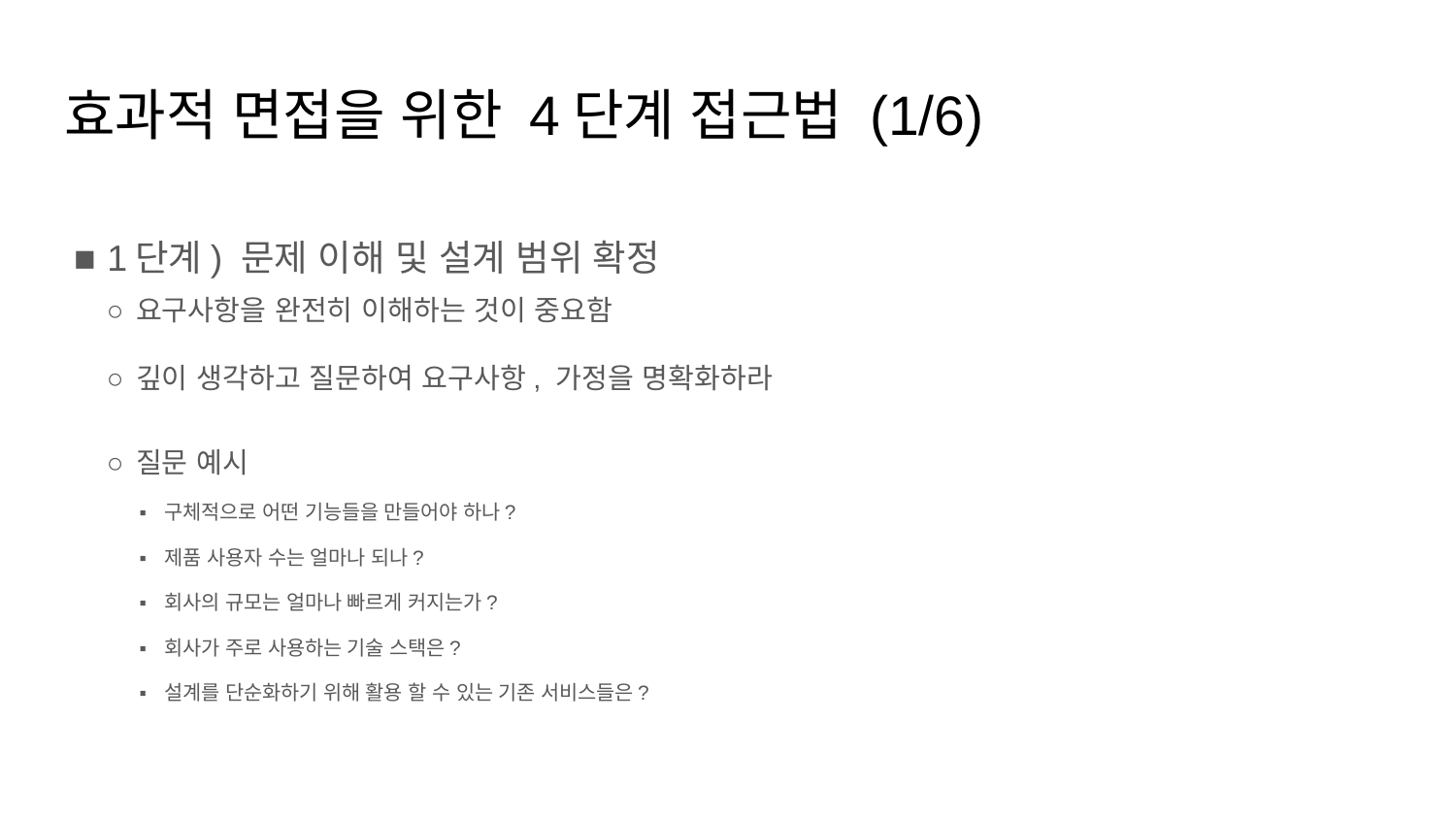

# 효과적 면접을 위한 4단계 접근법 (1/6)
1단계) 문제 이해 및 설계 범위 확정
요구사항을 완전히 이해하는 것이 중요함
깊이 생각하고 질문하여 요구사항, 가정을 명확화하라
질문 예시
구체적으로 어떤 기능들을 만들어야 하나?
제품 사용자 수는 얼마나 되나?
회사의 규모는 얼마나 빠르게 커지는가?
회사가 주로 사용하는 기술 스택은?
설계를 단순화하기 위해 활용 할 수 있는 기존 서비스들은?